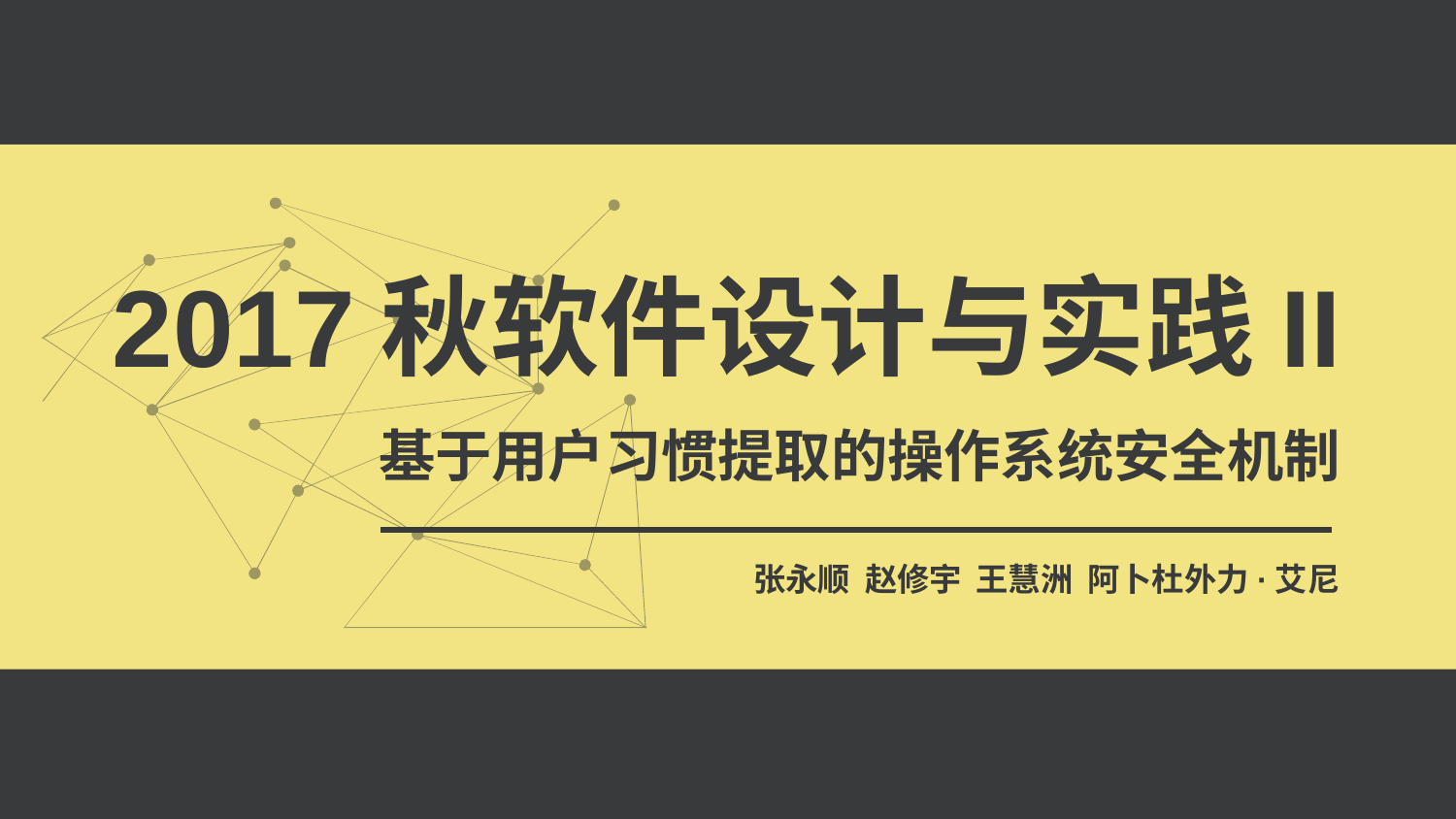

2017秋软件设计与实践II
基于用户习惯提取的操作系统安全机制
张永顺  赵修宇  王慧洲  阿卜杜外力·艾尼